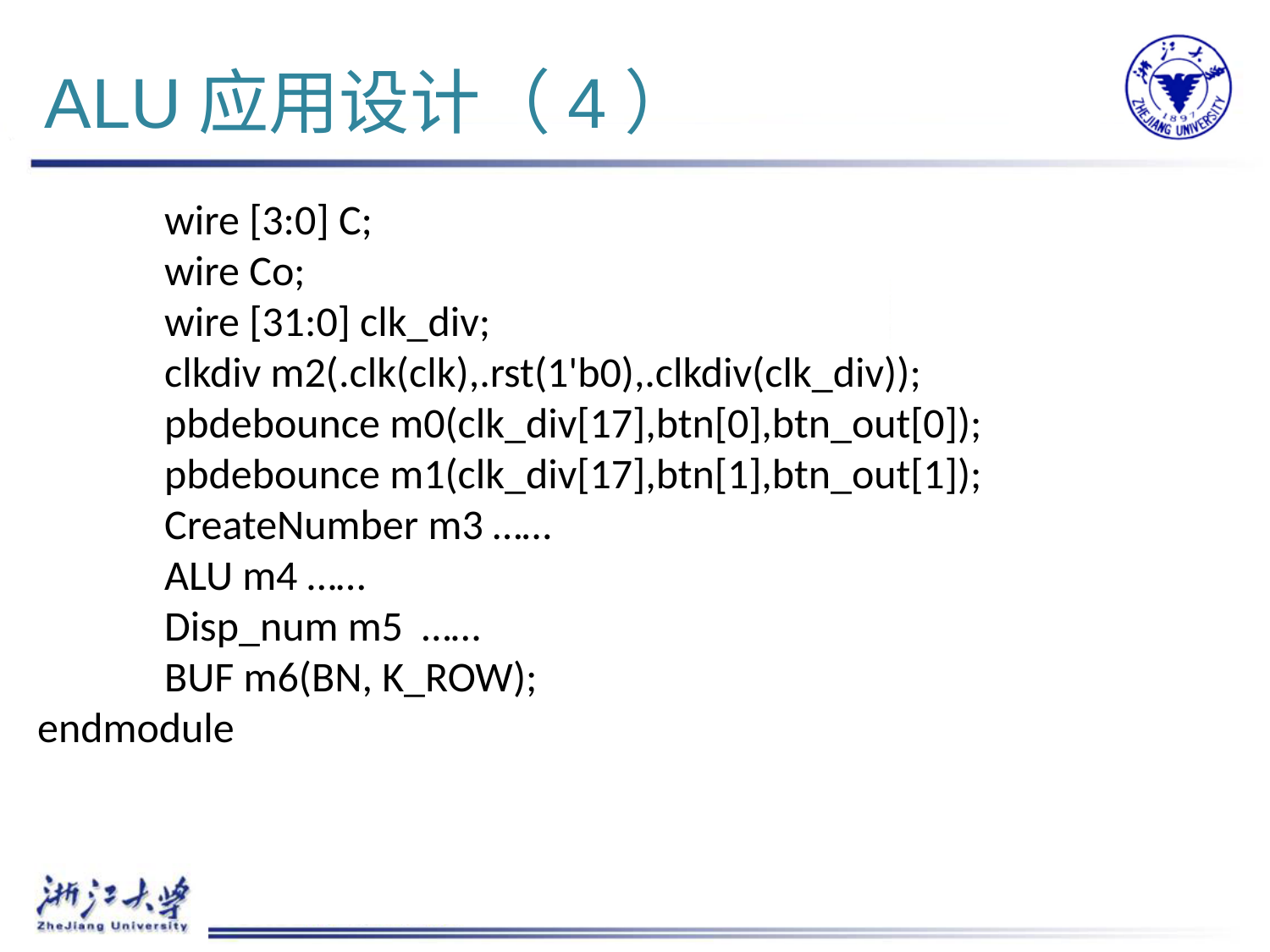

# ALU应用设计（4）
	wire [3:0] C;
	wire Co;
	wire [31:0] clk_div;
	clkdiv m2(.clk(clk),.rst(1'b0),.clkdiv(clk_div));
	pbdebounce m0(clk_div[17],btn[0],btn_out[0]);
 	pbdebounce m1(clk_div[17],btn[1],btn_out[1]);
	CreateNumber m3 ……
	ALU m4 ……
	Disp_num m5  ……
	BUF m6(BN, K_ROW);
endmodule